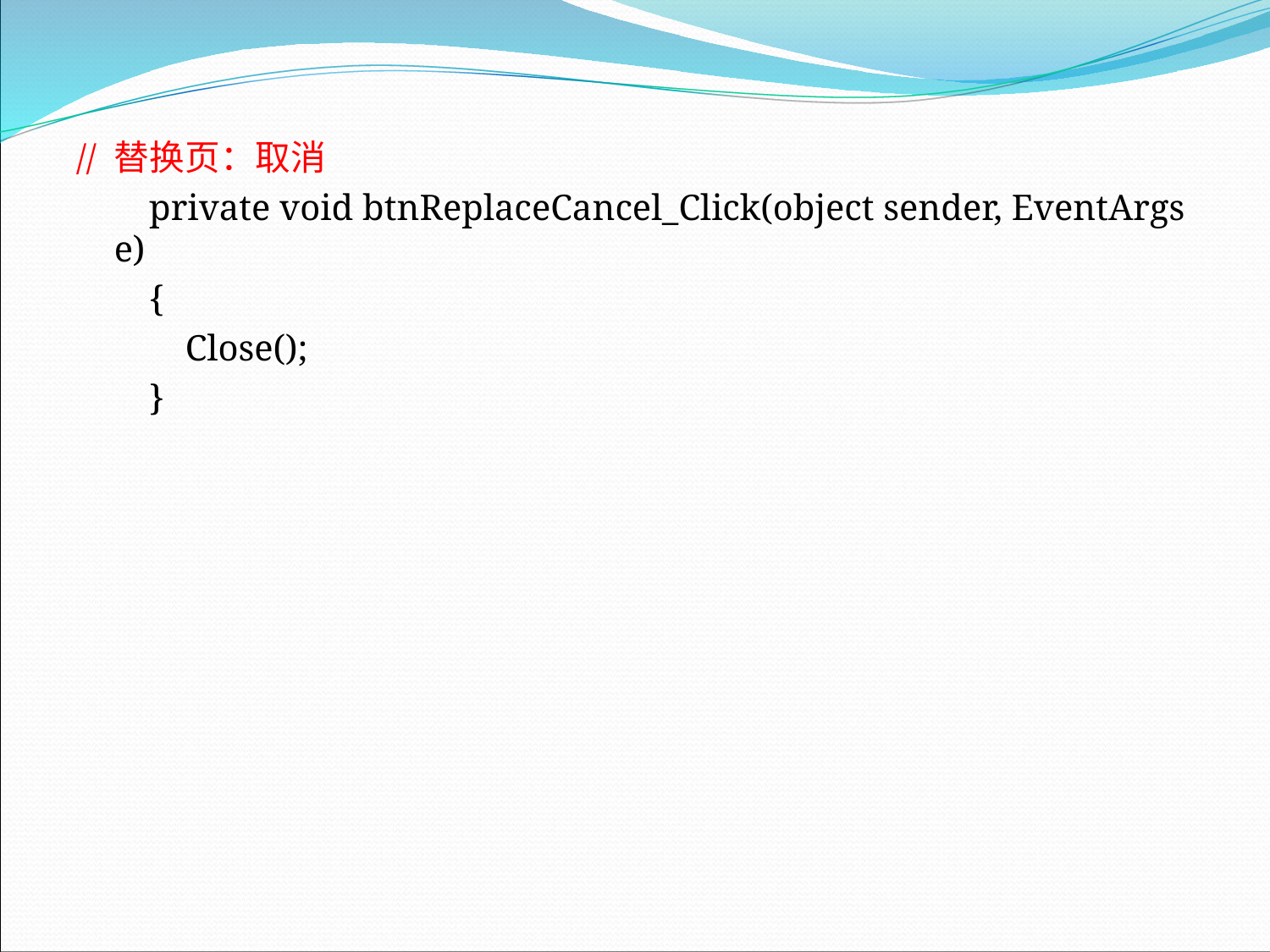

// 替换页：取消
        private void btnReplaceCancel_Click(object sender, EventArgs e)
        {
            Close();
        }